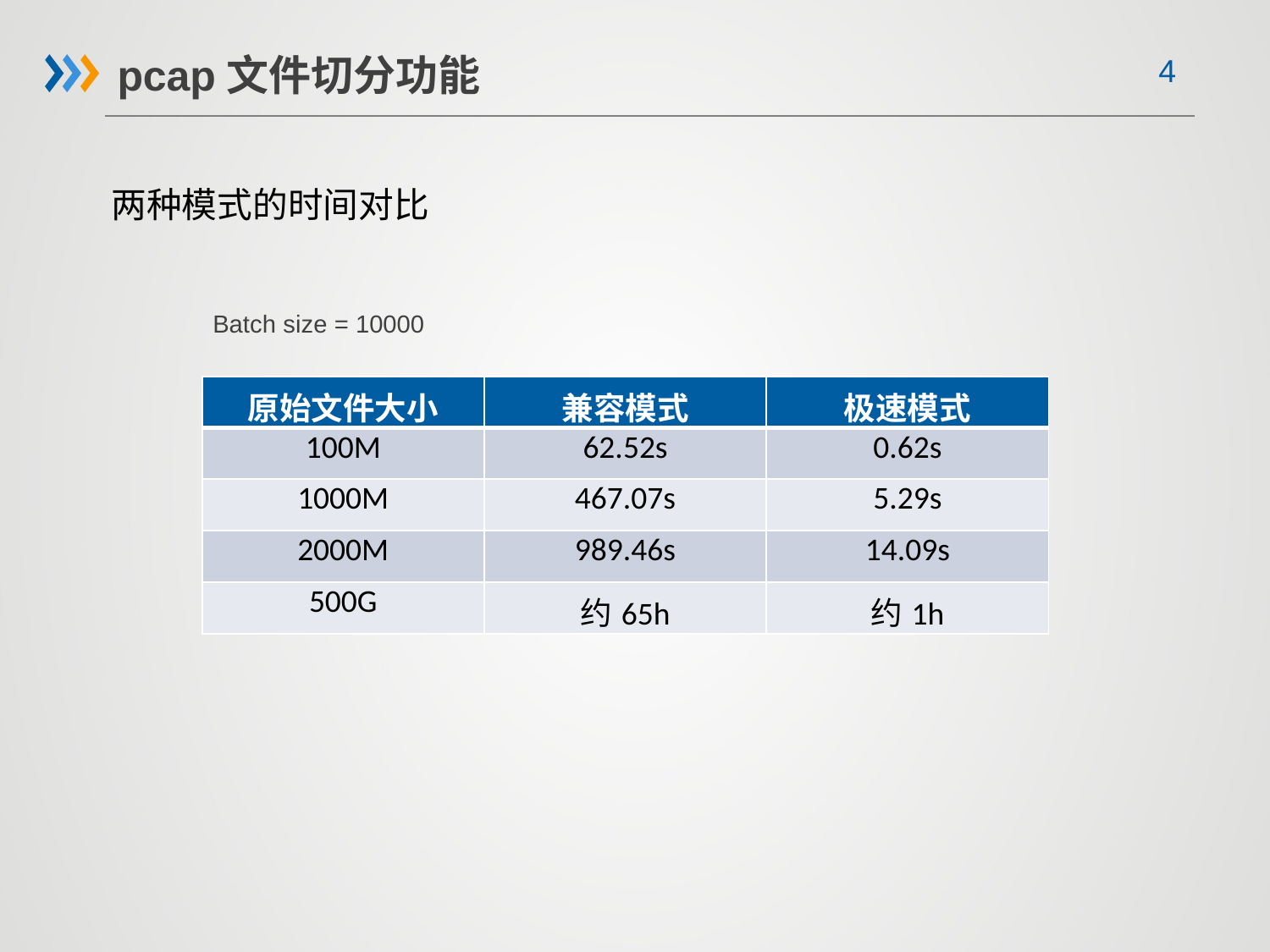

pcap文件切分功能
两种模式的时间对比
Batch size = 10000
| 原始文件大小 | 兼容模式 | 极速模式 |
| --- | --- | --- |
| 100M | 62.52s | 0.62s |
| 1000M | 467.07s | 5.29s |
| 2000M | 989.46s | 14.09s |
| 500G | 约65h | 约1h |